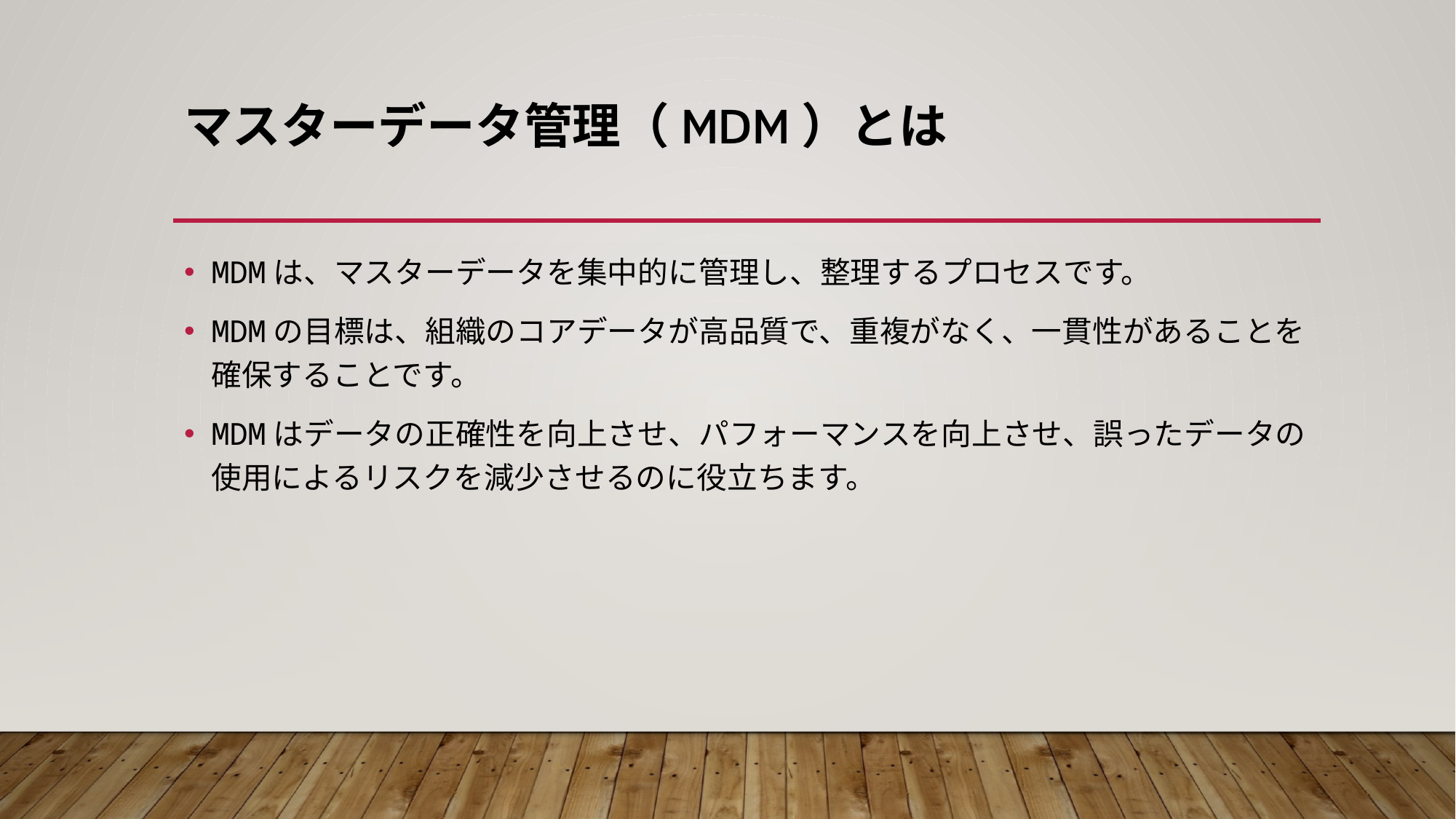

# マスターデータ管理（MDM）とは
MDMは、マスターデータを集中的に管理し、整理するプロセスです。
MDMの目標は、組織のコアデータが高品質で、重複がなく、一貫性があることを確保することです。
MDMはデータの正確性を向上させ、パフォーマンスを向上させ、誤ったデータの使用によるリスクを減少させるのに役立ちます。